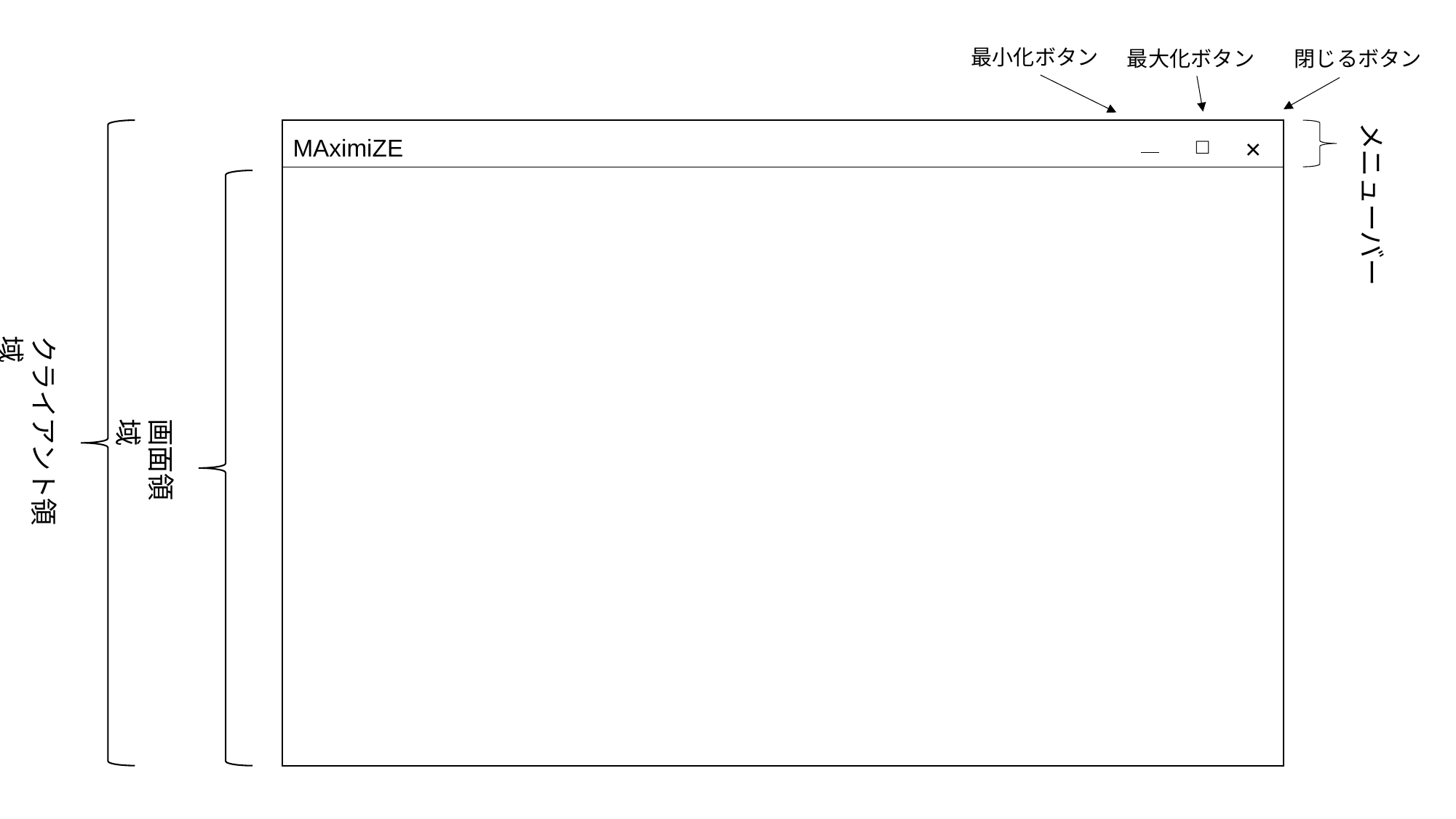

最小化ボタン
最大化ボタン
閉じるボタン
メニューバー

×
＿
□
MAximiZE

クライアント領域
画面領域